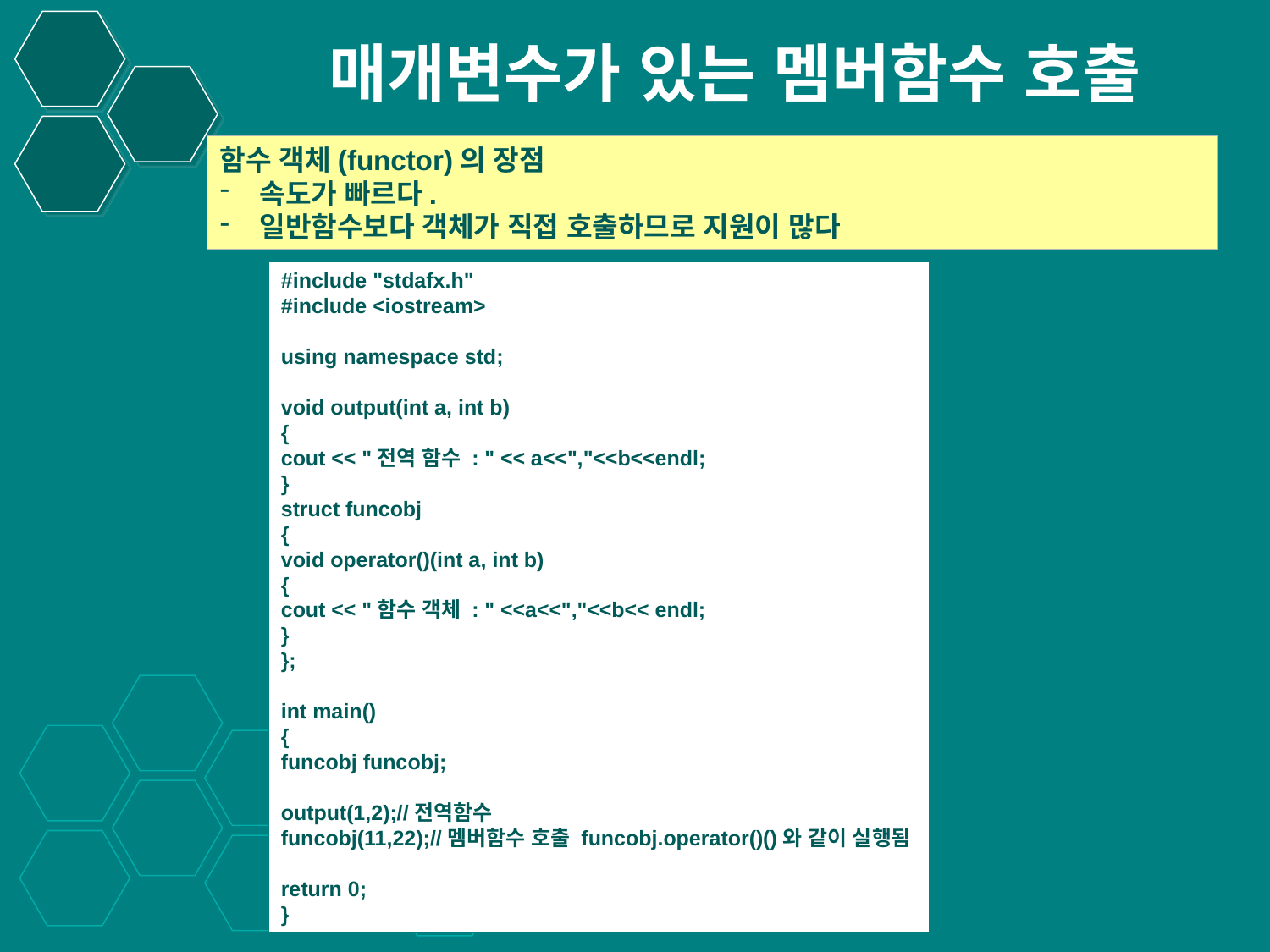

# 매개변수가 있는 멤버함수 호출
함수 객체(functor)의 장점
속도가 빠르다.
일반함수보다 객체가 직접 호출하므로 지원이 많다
#include "stdafx.h"
#include <iostream>

using namespace std;

void output(int a, int b)
{
cout << "전역 함수 : " << a<<","<<b<<endl;
}
struct funcobj
{
void operator()(int a, int b)
{
cout << "함수 객체 : " <<a<<","<<b<< endl;
}
};

int main()
{
funcobj funcobj;

output(1,2);//전역함수
funcobj(11,22);//멤버함수 호출 funcobj.operator()()와 같이 실행됨

return 0;
}